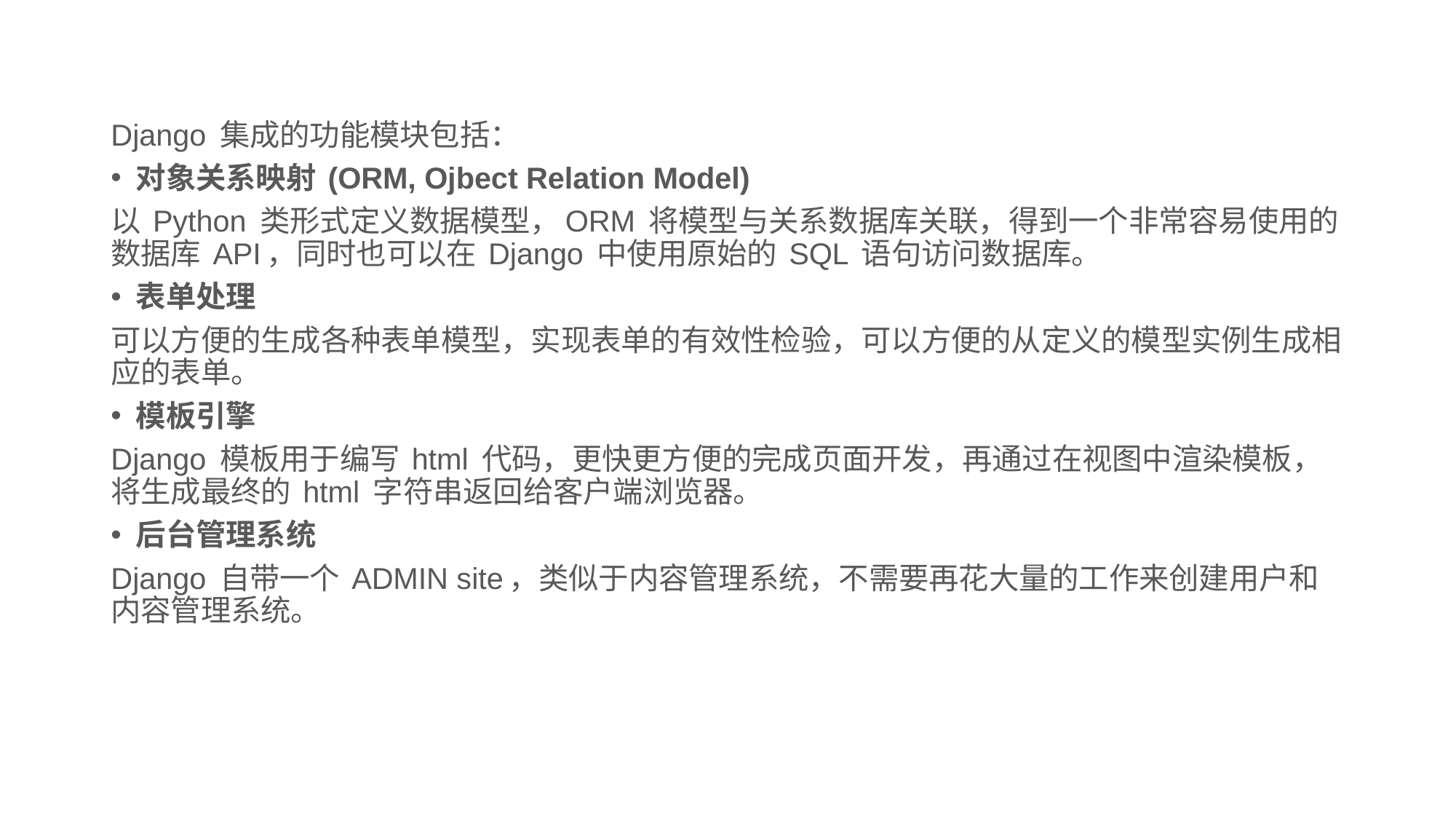

Django 集成的功能模块包括：
对象关系映射 (ORM, Ojbect Relation Model)
以 Python 类形式定义数据模型，ORM 将模型与关系数据库关联，得到一个非常容易使用的数据库 API，同时也可以在 Django 中使用原始的 SQL 语句访问数据库。
表单处理
可以方便的生成各种表单模型，实现表单的有效性检验，可以方便的从定义的模型实例生成相应的表单。
模板引擎
Django 模板用于编写 html 代码，更快更方便的完成页面开发，再通过在视图中渲染模板，将生成最终的 html 字符串返回给客户端浏览器。
后台管理系统
Django 自带一个 ADMIN site，类似于内容管理系统，不需要再花大量的工作来创建用户和内容管理系统。